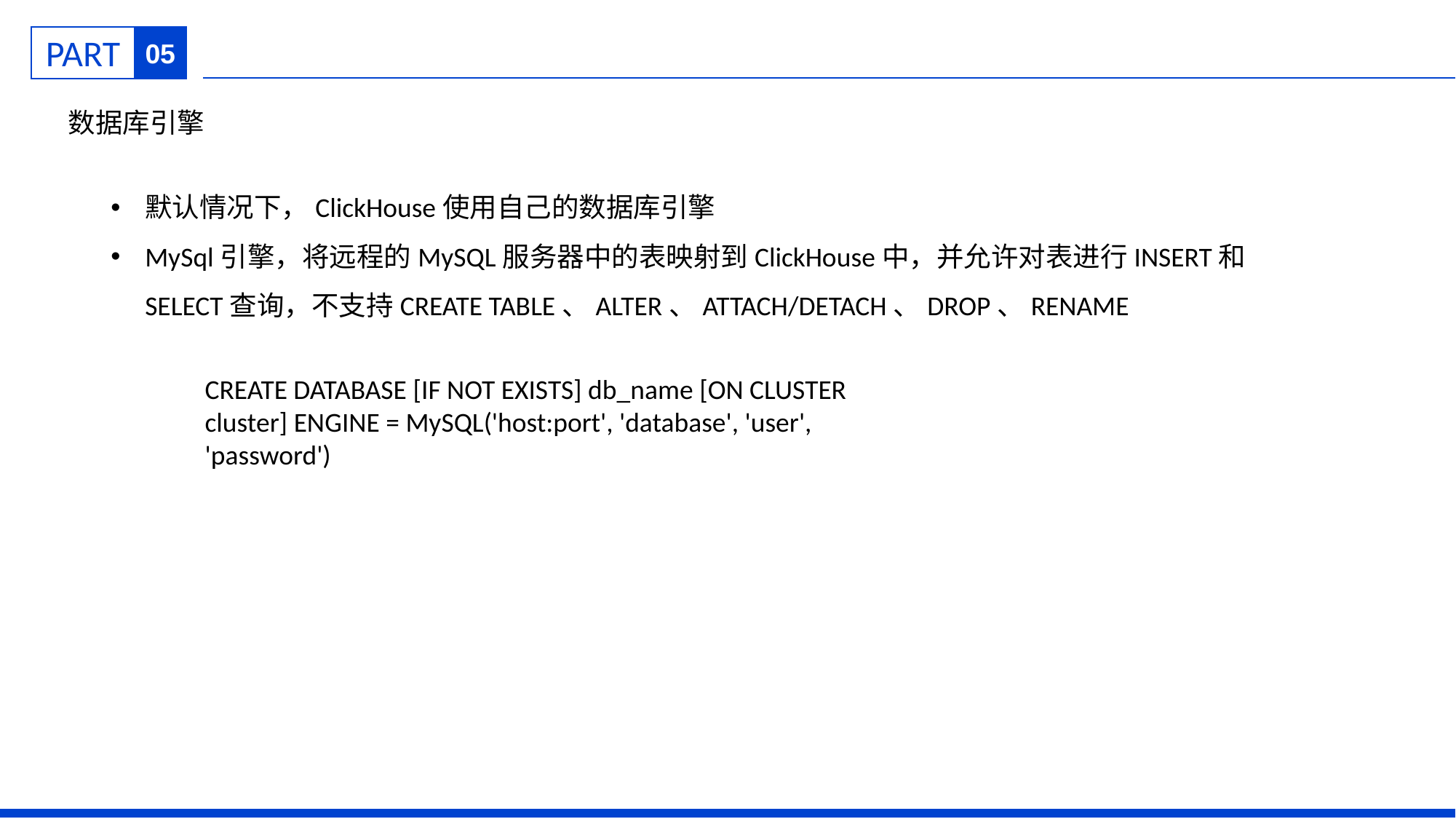

05
数据库引擎
默认情况下，ClickHouse使用自己的数据库引擎
MySql引擎，将远程的MySQL服务器中的表映射到ClickHouse中，并允许对表进行INSERT和SELECT查询，不支持CREATE TABLE、ALTER、ATTACH/DETACH、DROP、RENAME
CREATE DATABASE [IF NOT EXISTS] db_name [ON CLUSTER cluster] ENGINE = MySQL('host:port', 'database', 'user', 'password')